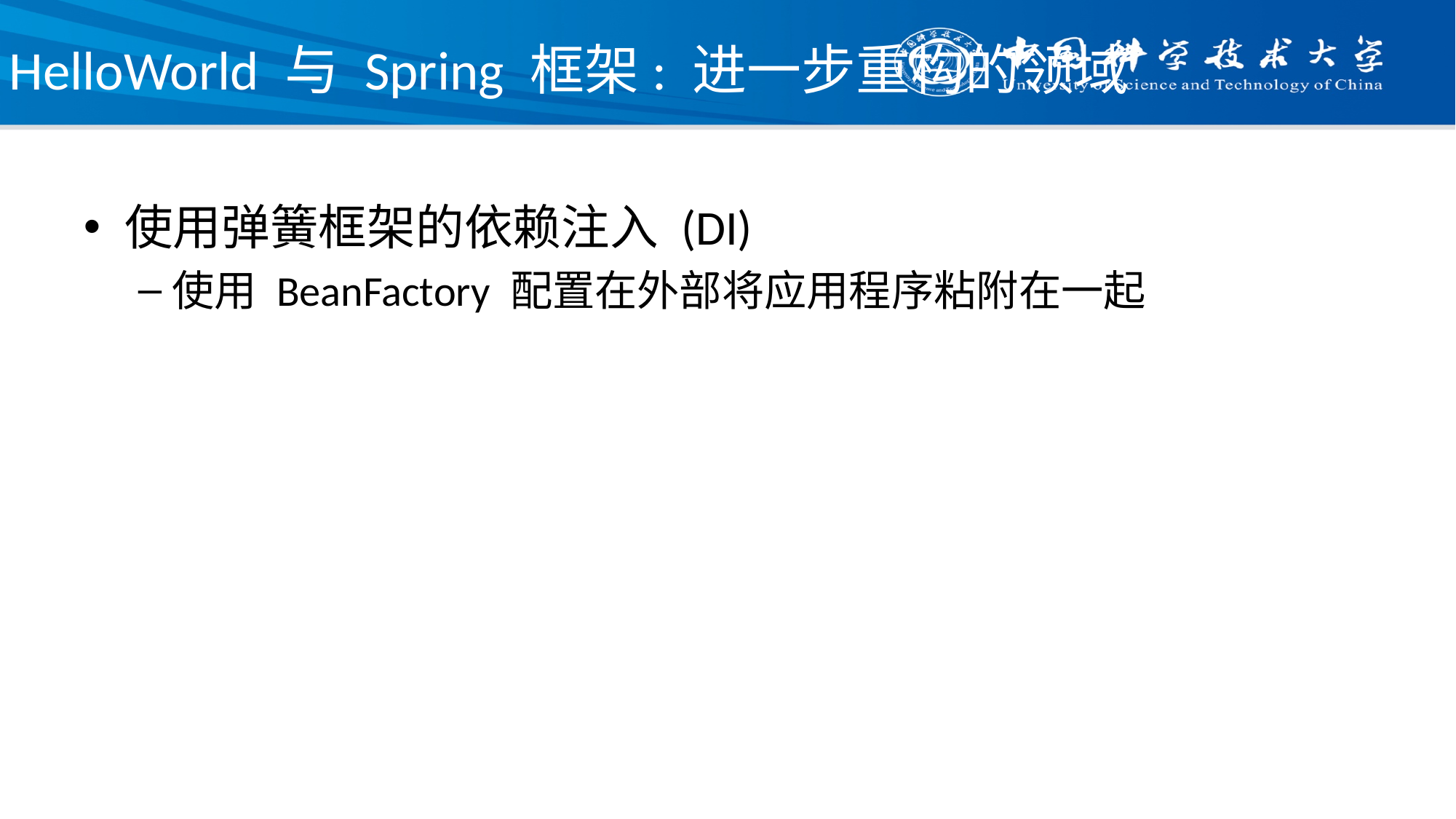

# HelloWorld 与 Spring 框架: 进一步重构的领域
使用弹簧框架的依赖注入 (DI)
使用 BeanFactory 配置在外部将应用程序粘附在一起